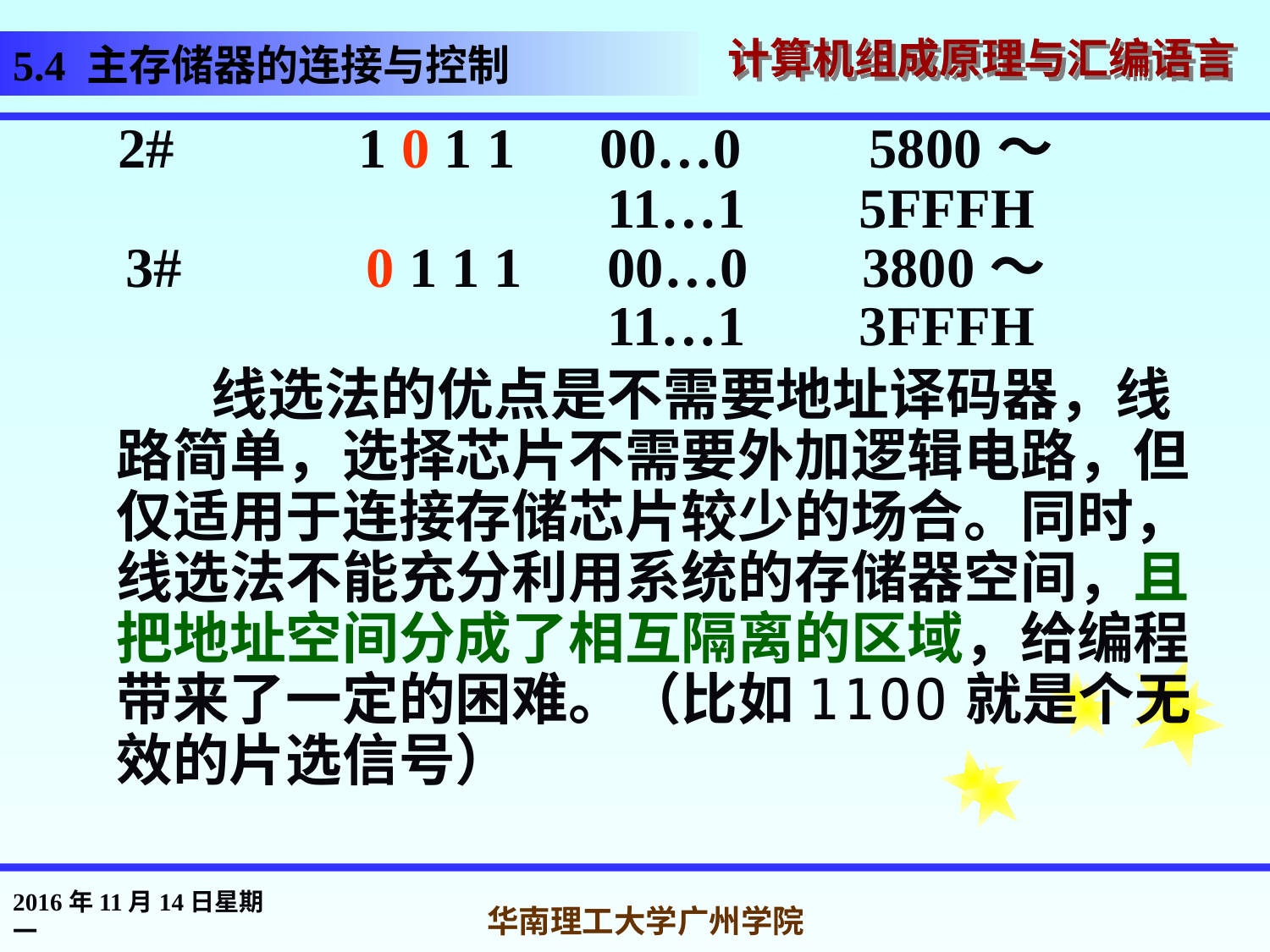

# 5.4 主存储器的连接与控制
   2#             1 0 1 1      00…0         5800～
                                      11…1        5FFFH
    3#             0 1 1 1      00…0        3800～
                                      11…1        3FFFH
          线选法的优点是不需要地址译码器，线路简单，选择芯片不需要外加逻辑电路，但仅适用于连接存储芯片较少的场合。同时，线选法不能充分利用系统的存储器空间，且把地址空间分成了相互隔离的区域，给编程带来了一定的困难。（比如1100就是个无效的片选信号）
2016年11月14日星期一
华南理工大学广州学院